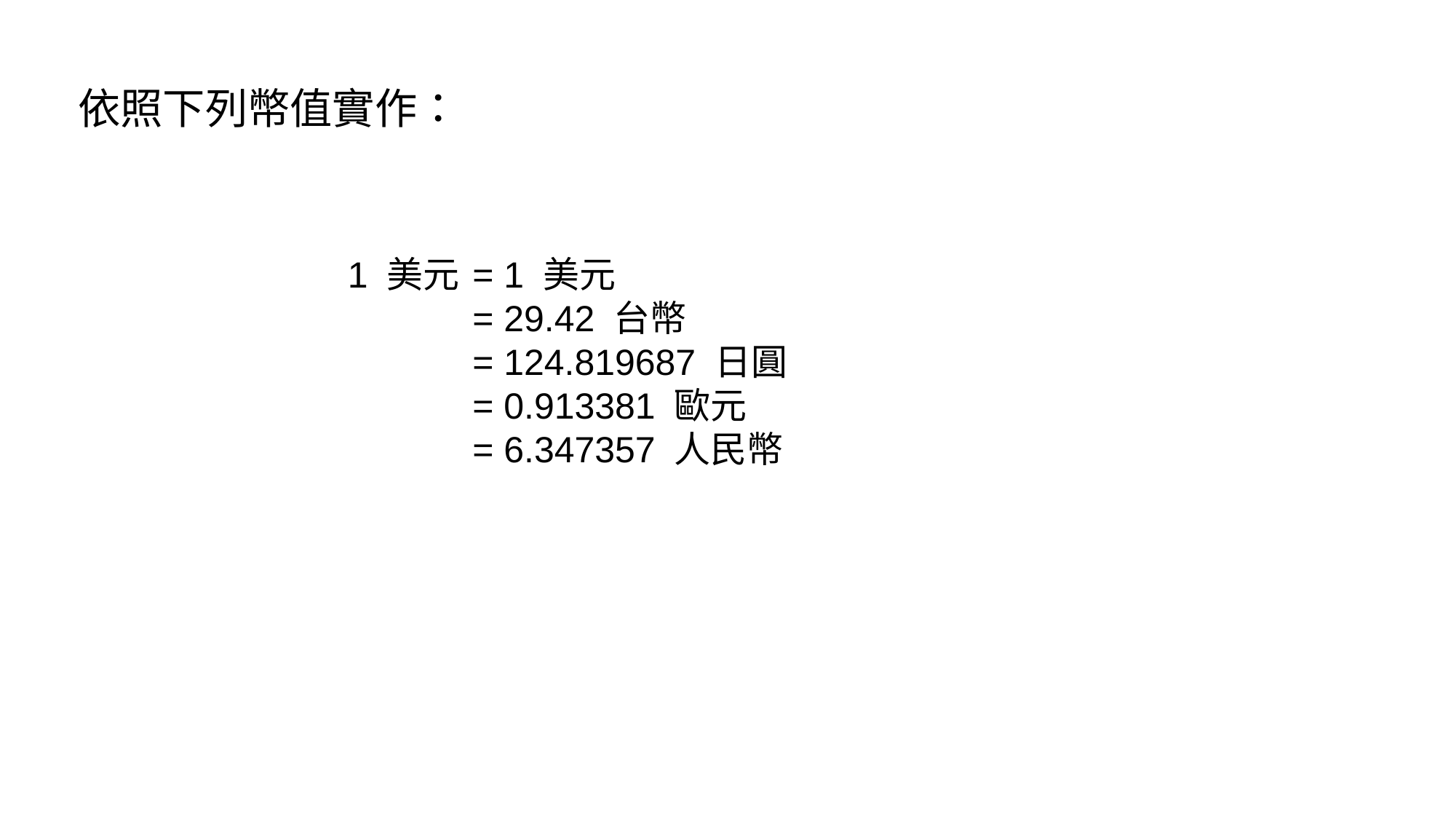

依照下列幣值實作：
1 美元
= 1 美元
= 29.42 台幣
= 124.819687 日圓
= 0.913381 歐元
= 6.347357 人民幣